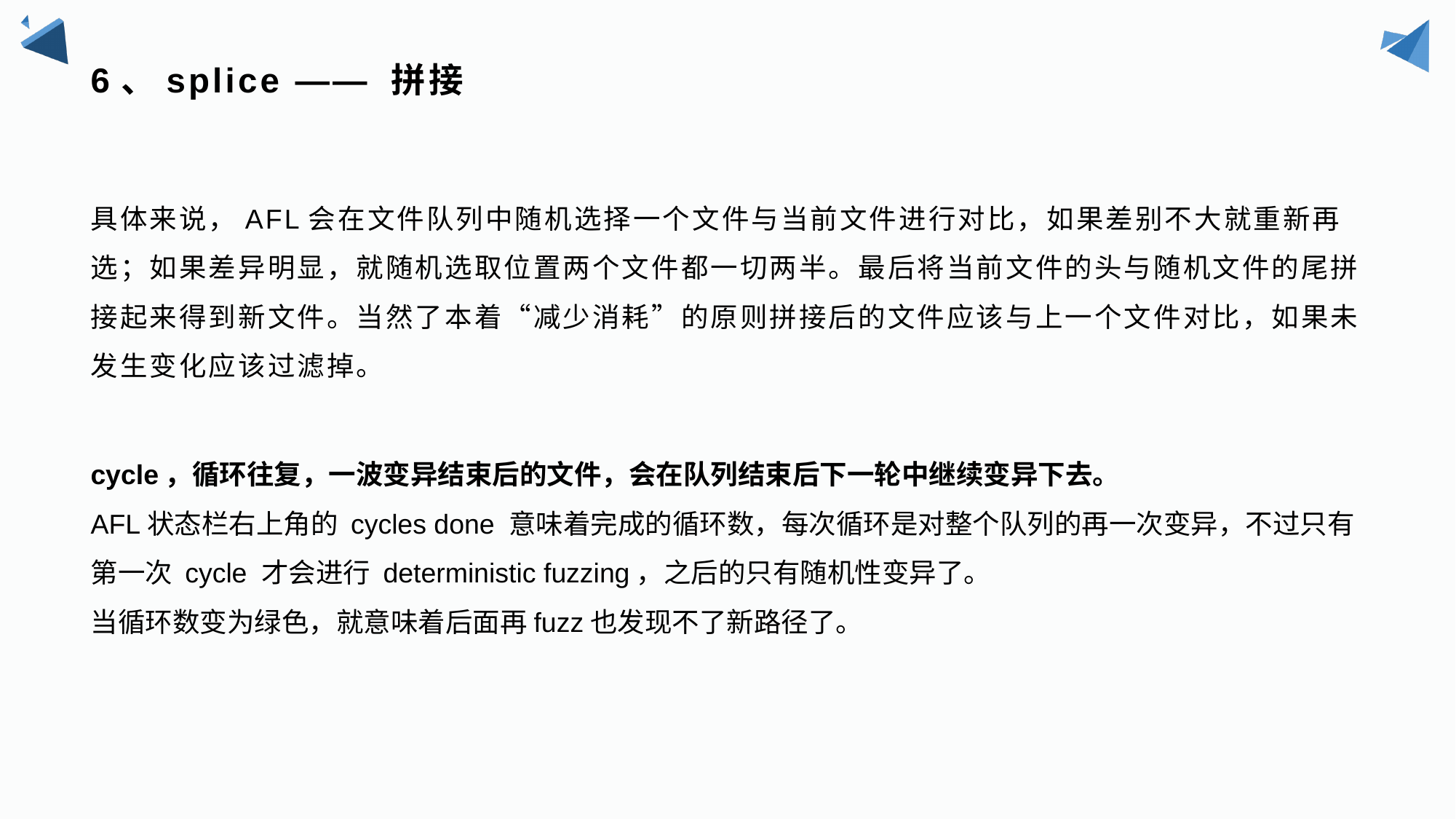

# 6、splice —— 拼接
具体来说，AFL会在文件队列中随机选择一个文件与当前文件进行对比，如果差别不大就重新再选；如果差异明显，就随机选取位置两个文件都一切两半。最后将当前文件的头与随机文件的尾拼接起来得到新文件。当然了本着“减少消耗”的原则拼接后的文件应该与上一个文件对比，如果未发生变化应该过滤掉。
cycle，循环往复，一波变异结束后的文件，会在队列结束后下一轮中继续变异下去。
AFL状态栏右上角的 cycles done 意味着完成的循环数，每次循环是对整个队列的再一次变异，不过只有第一次 cycle 才会进行 deterministic fuzzing，之后的只有随机性变异了。
当循环数变为绿色，就意味着后面再fuzz也发现不了新路径了。